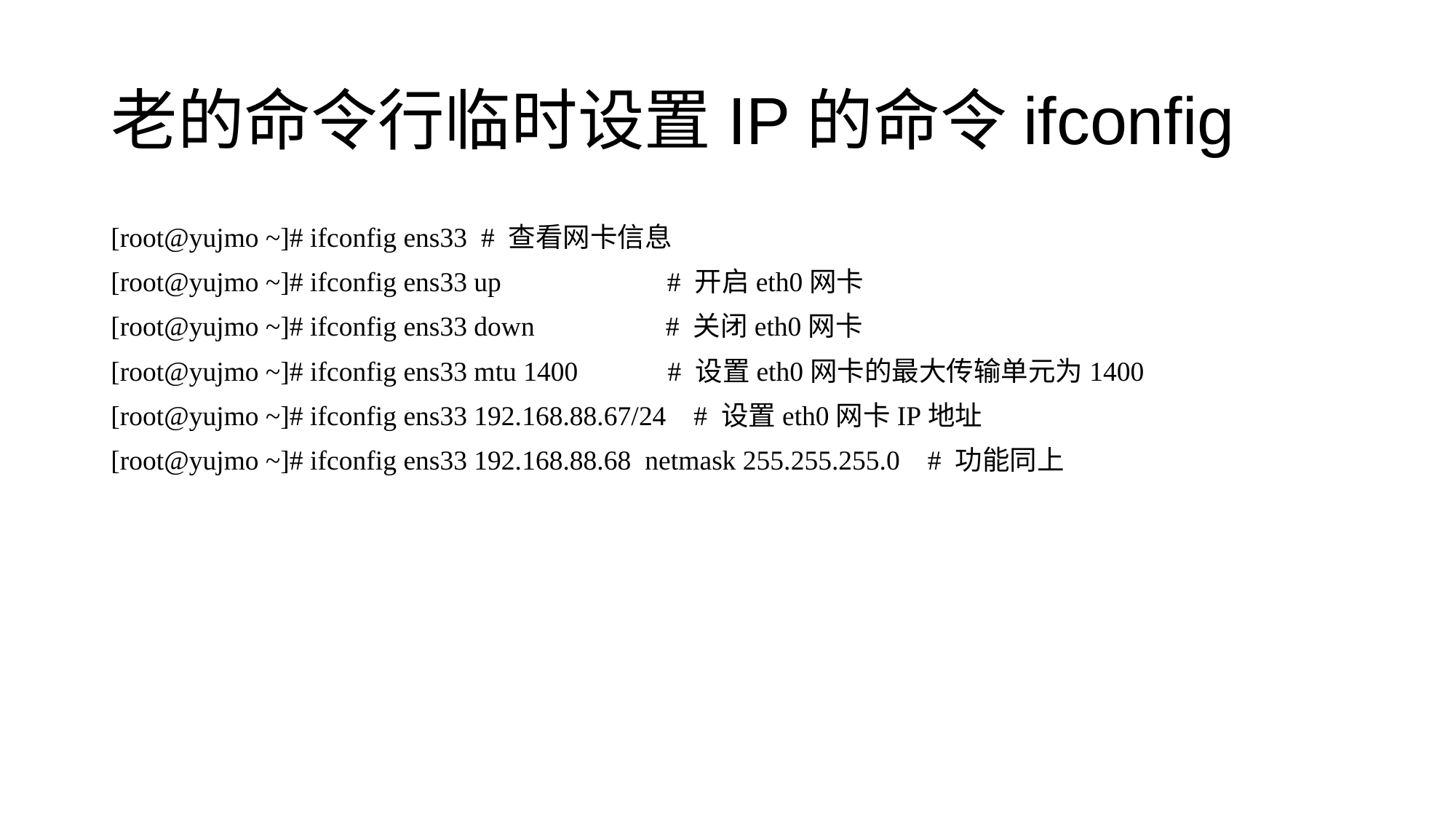

# 老的命令行临时设置IP的命令ifconfig
[root@yujmo ~]# ifconfig ens33  # 查看网卡信息
[root@yujmo ~]# ifconfig ens33 up                        # 开启eth0网卡
[root@yujmo ~]# ifconfig ens33 down                   # 关闭eth0网卡
[root@yujmo ~]# ifconfig ens33 mtu 1400             # 设置eth0网卡的最大传输单元为1400
[root@yujmo ~]# ifconfig ens33 192.168.88.67/24    # 设置eth0网卡IP地址
[root@yujmo ~]# ifconfig ens33 192.168.88.68  netmask 255.255.255.0    # 功能同上